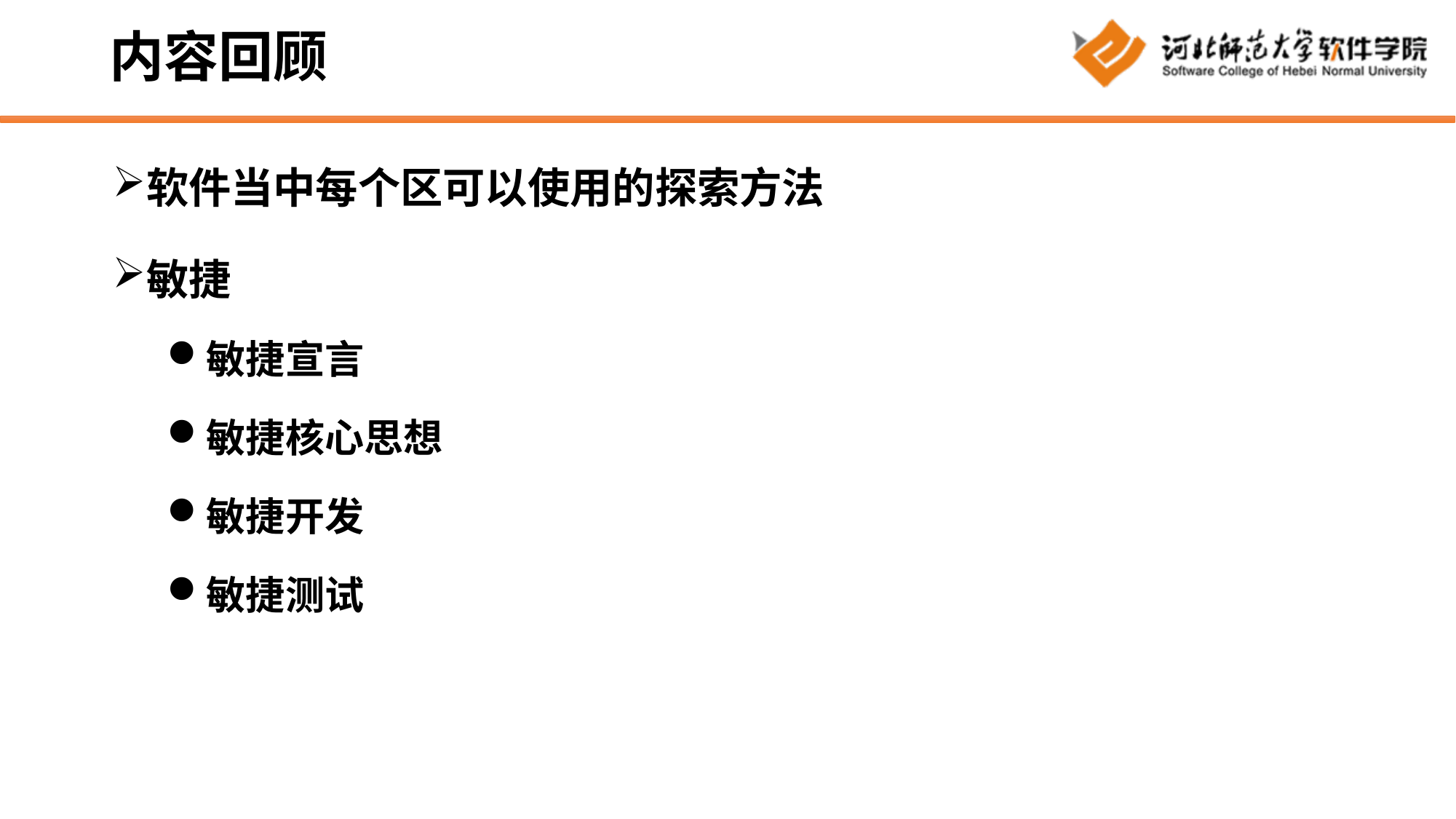

# 内容回顾
软件当中每个区可以使用的探索方法
敏捷
敏捷宣言
敏捷核心思想
敏捷开发
敏捷测试